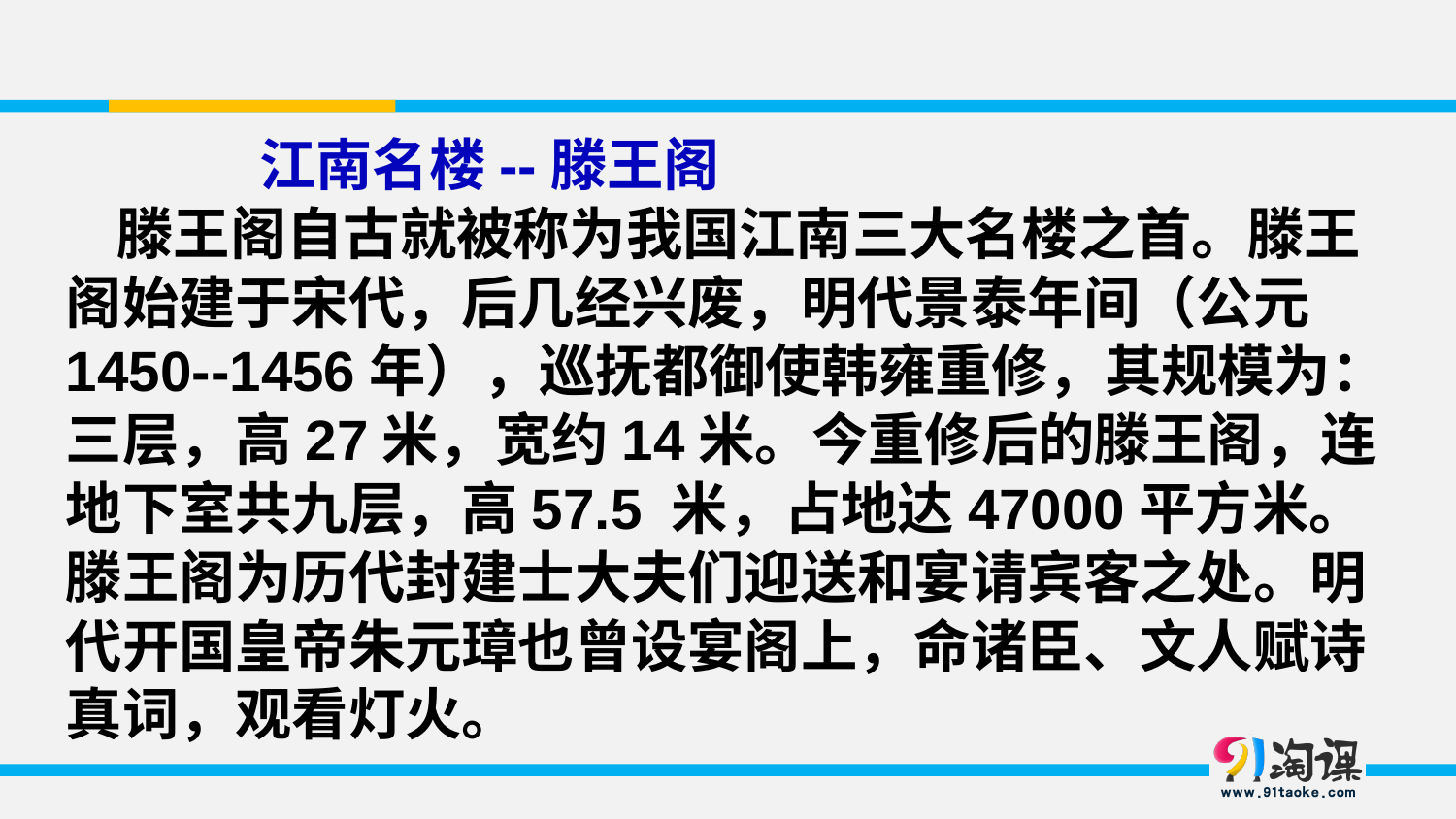

江南名楼--滕王阁 
    滕王阁自古就被称为我国江南三大名楼之首。滕王阁始建于宋代，后几经兴废，明代景泰年间（公元1450--1456年），巡抚都御使韩雍重修，其规模为：三层，高27米，宽约14米。今重修后的滕王阁，连地下室共九层，高57.5 米，占地达47000平方米。滕王阁为历代封建士大夫们迎送和宴请宾客之处。明代开国皇帝朱元璋也曾设宴阁上，命诸臣、文人赋诗真词，观看灯火。